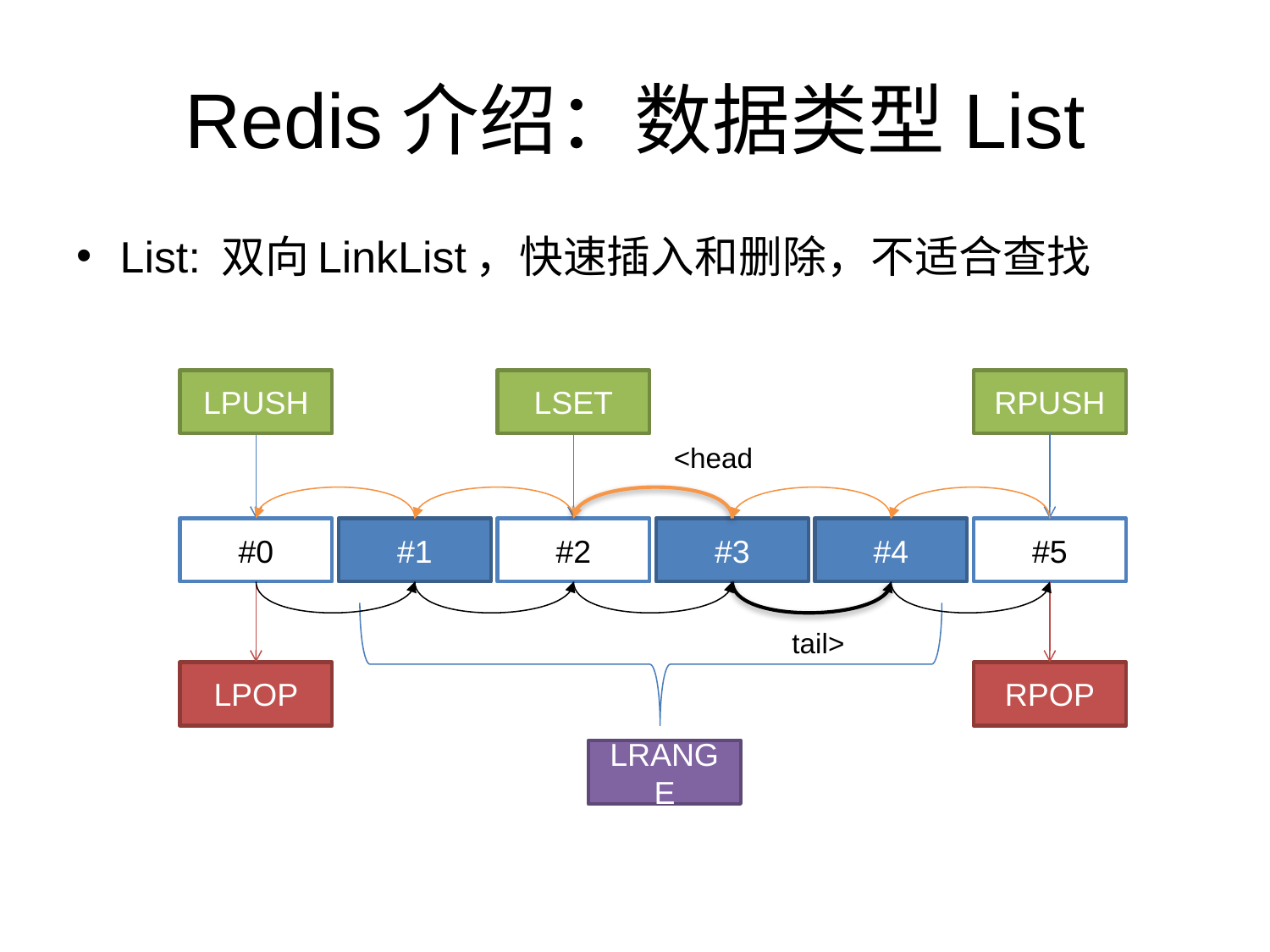

# Redis介绍：数据类型List
List: 双向LinkList，快速插入和删除，不适合查找

LPUSH

LSET

RPUSH

<head

#0

#1

#2

#3

#4

#5

tail>

LPOP

RPOP

LRANGE